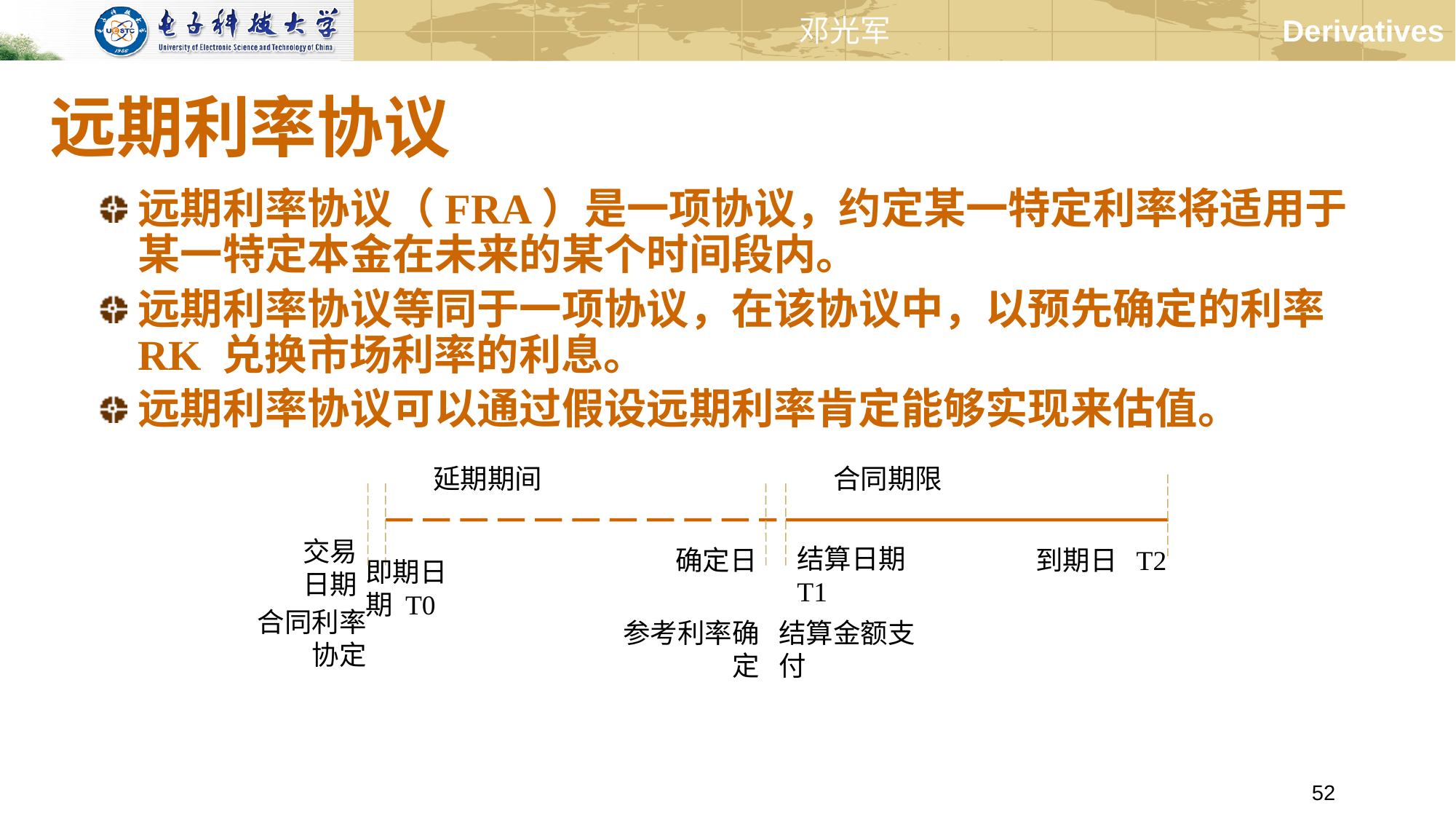

# 远期利率协议
远期利率协议（FRA）是一项协议，约定某一特定利率将适用于某一特定本金在未来的某个时间段内。
远期利率协议等同于一项协议，在该协议中，以预先确定的利率 RK 兑换市场利率的利息。
远期利率协议可以通过假设远期利率肯定能够实现来估值。
延期期间
合同期限

交易
日期
结算日期 T1
确定日
到期日  T2
即期日期 T0
合同利率协定
参考利率确定
结算金额支付